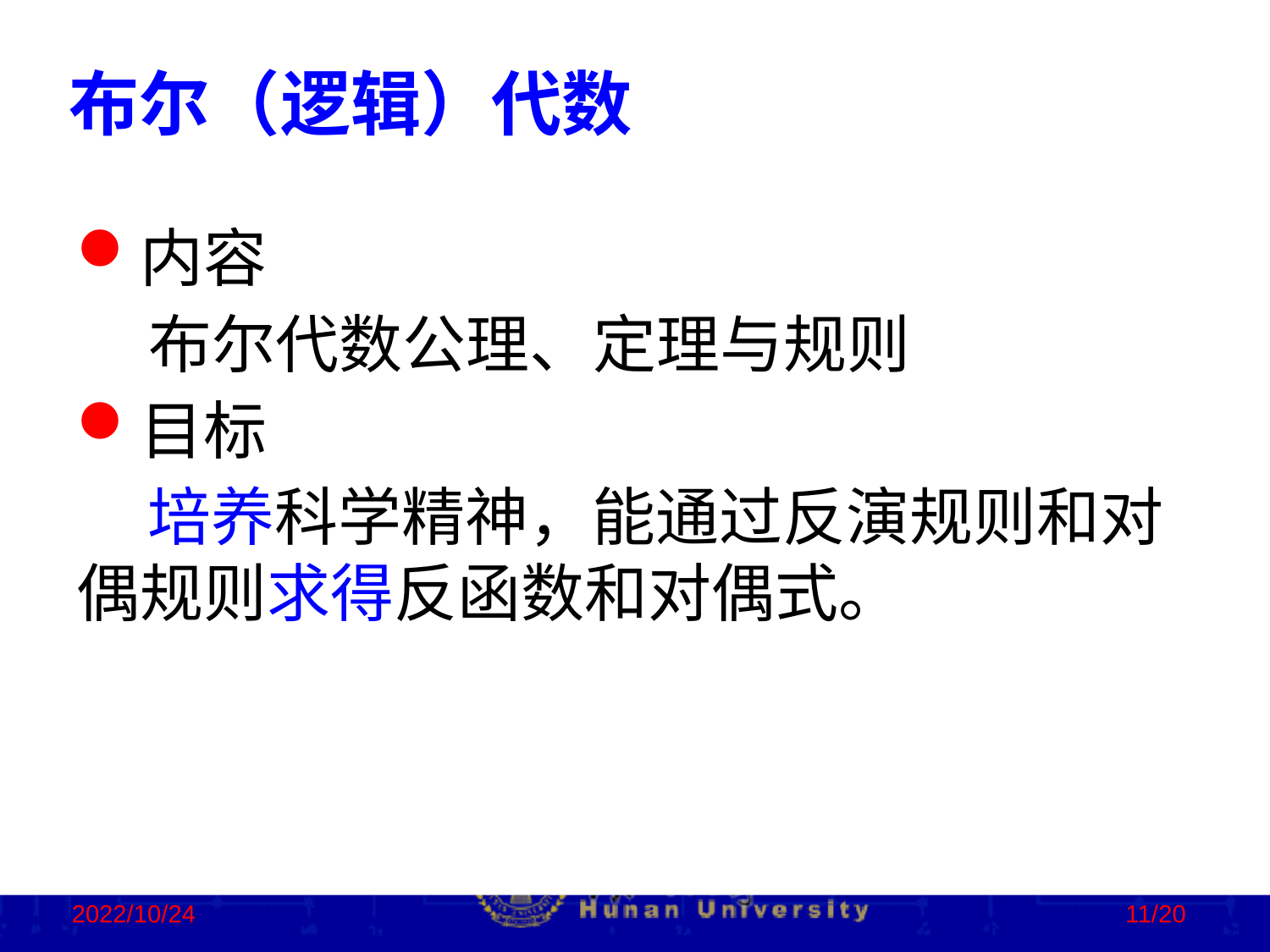

布尔（逻辑）代数
内容
    布尔代数公理、定理与规则
目标
    培养科学精神，能通过反演规则和对偶规则求得反函数和对偶式。
2022/10/24
11/20